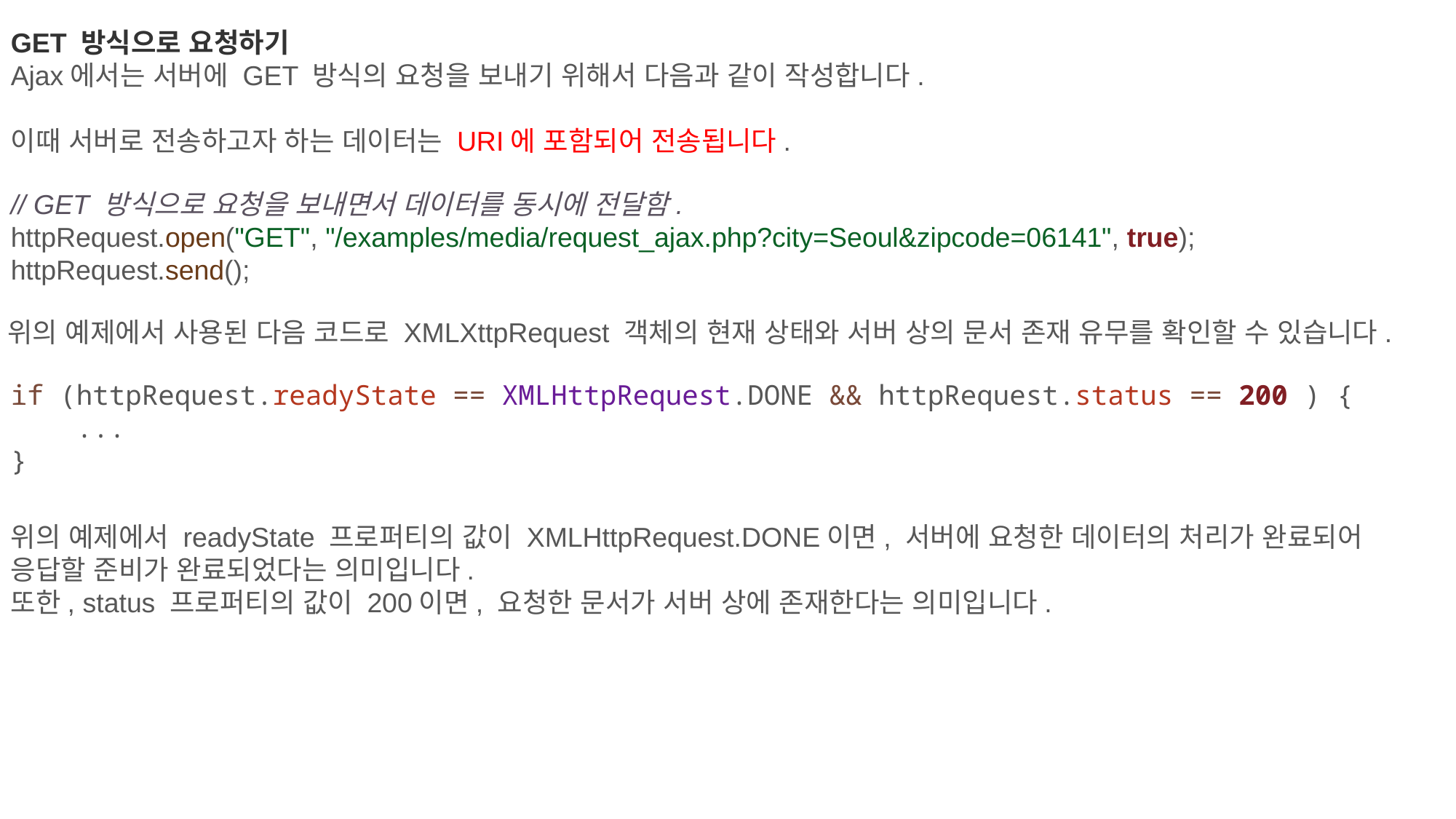

GET 방식으로 요청하기
Ajax에서는 서버에 GET 방식의 요청을 보내기 위해서 다음과 같이 작성합니다.

이때 서버로 전송하고자 하는 데이터는 URI에 포함되어 전송됩니다.
// GET 방식으로 요청을 보내면서 데이터를 동시에 전달함.
httpRequest.open("GET", "/examples/media/request_ajax.php?city=Seoul&zipcode=06141", true);
httpRequest.send();
위의 예제에서 사용된 다음 코드로 XMLXttpRequest 객체의 현재 상태와 서버 상의 문서 존재 유무를 확인할 수 있습니다.
if (httpRequest.readyState == XMLHttpRequest.DONE && httpRequest.status == 200 ) {
    ...
}
위의 예제에서 readyState 프로퍼티의 값이 XMLHttpRequest.DONE이면, 서버에 요청한 데이터의 처리가 완료되어 응답할 준비가 완료되었다는 의미입니다.
또한, status 프로퍼티의 값이 200이면, 요청한 문서가 서버 상에 존재한다는 의미입니다.